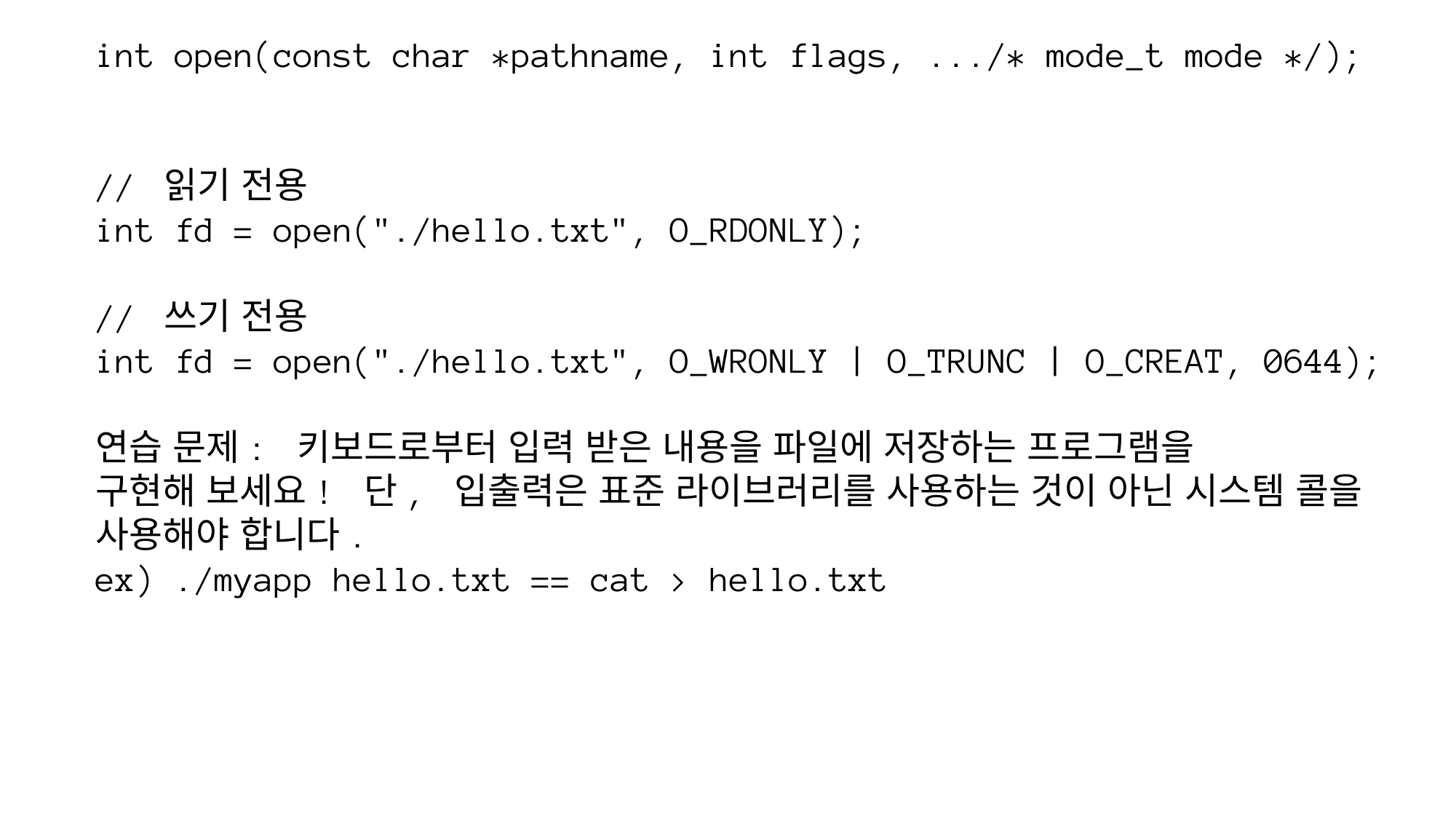

int open(const char *pathname, int flags, .../* mode_t mode */);

// 읽기 전용
int fd = open("./hello.txt", O_RDONLY);

// 쓰기 전용
int fd = open("./hello.txt", O_WRONLY | O_TRUNC | O_CREAT, 0644);

연습 문제: 키보드로부터 입력 받은 내용을 파일에 저장하는 프로그램을
구현해 보세요! 단, 입출력은 표준 라이브러리를 사용하는 것이 아닌 시스템 콜을
사용해야 합니다.
ex) ./myapp hello.txt == cat > hello.txt